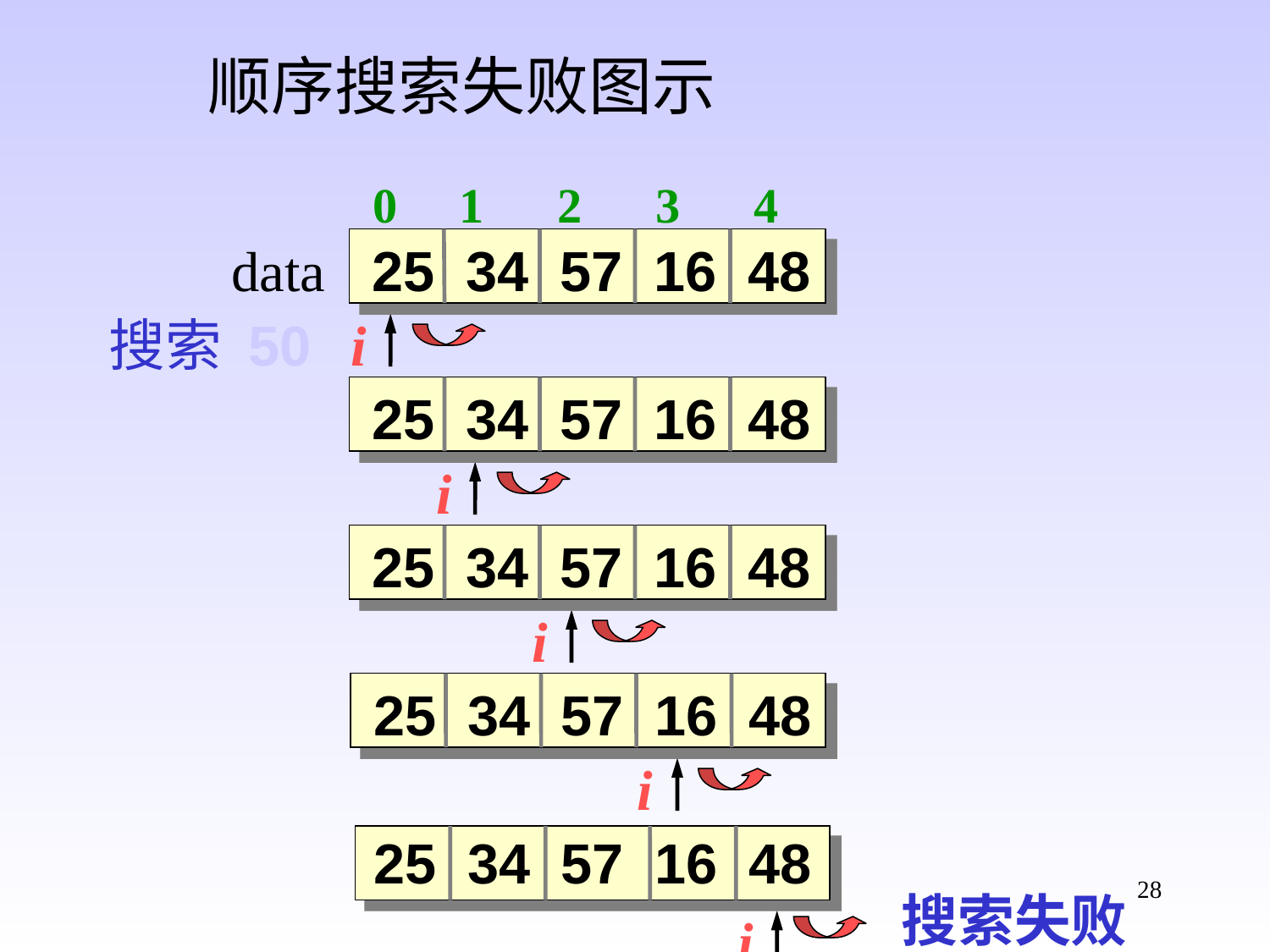

顺序搜索失败图示
0     1      2      3      4
25  34  57  16  48

i

data
搜索 50

25  34  57  16  48

i

25  34  57  16  48

i

25  34  57  16  48

i

25  34  57  16  48

i

28
搜索失败